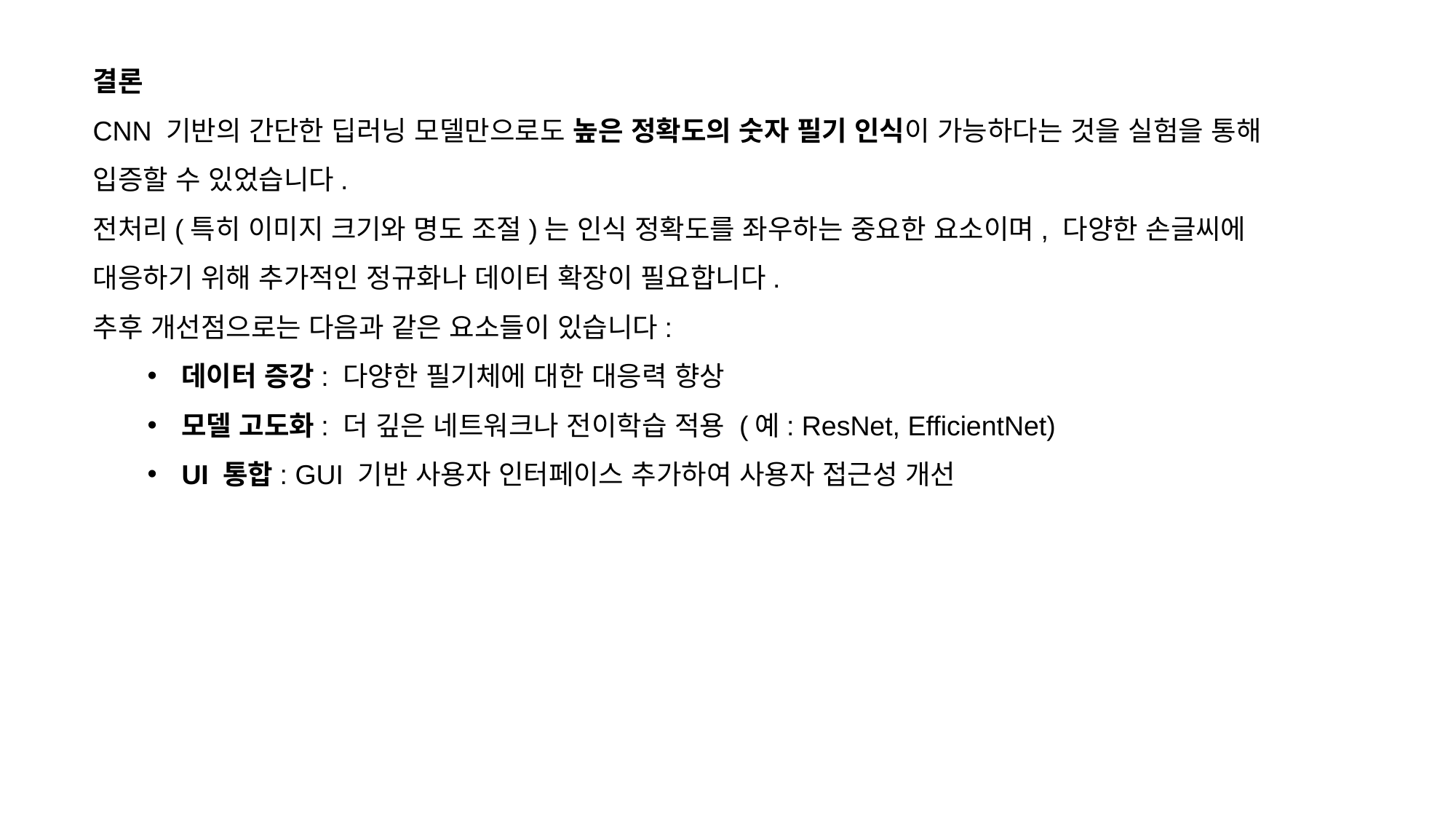

결론
CNN 기반의 간단한 딥러닝 모델만으로도 높은 정확도의 숫자 필기 인식이 가능하다는 것을 실험을 통해 입증할 수 있었습니다.
전처리(특히 이미지 크기와 명도 조절)는 인식 정확도를 좌우하는 중요한 요소이며, 다양한 손글씨에 대응하기 위해 추가적인 정규화나 데이터 확장이 필요합니다.
추후 개선점으로는 다음과 같은 요소들이 있습니다:
데이터 증강: 다양한 필기체에 대한 대응력 향상
모델 고도화: 더 깊은 네트워크나 전이학습 적용 (예: ResNet, EfficientNet)
UI 통합: GUI 기반 사용자 인터페이스 추가하여 사용자 접근성 개선